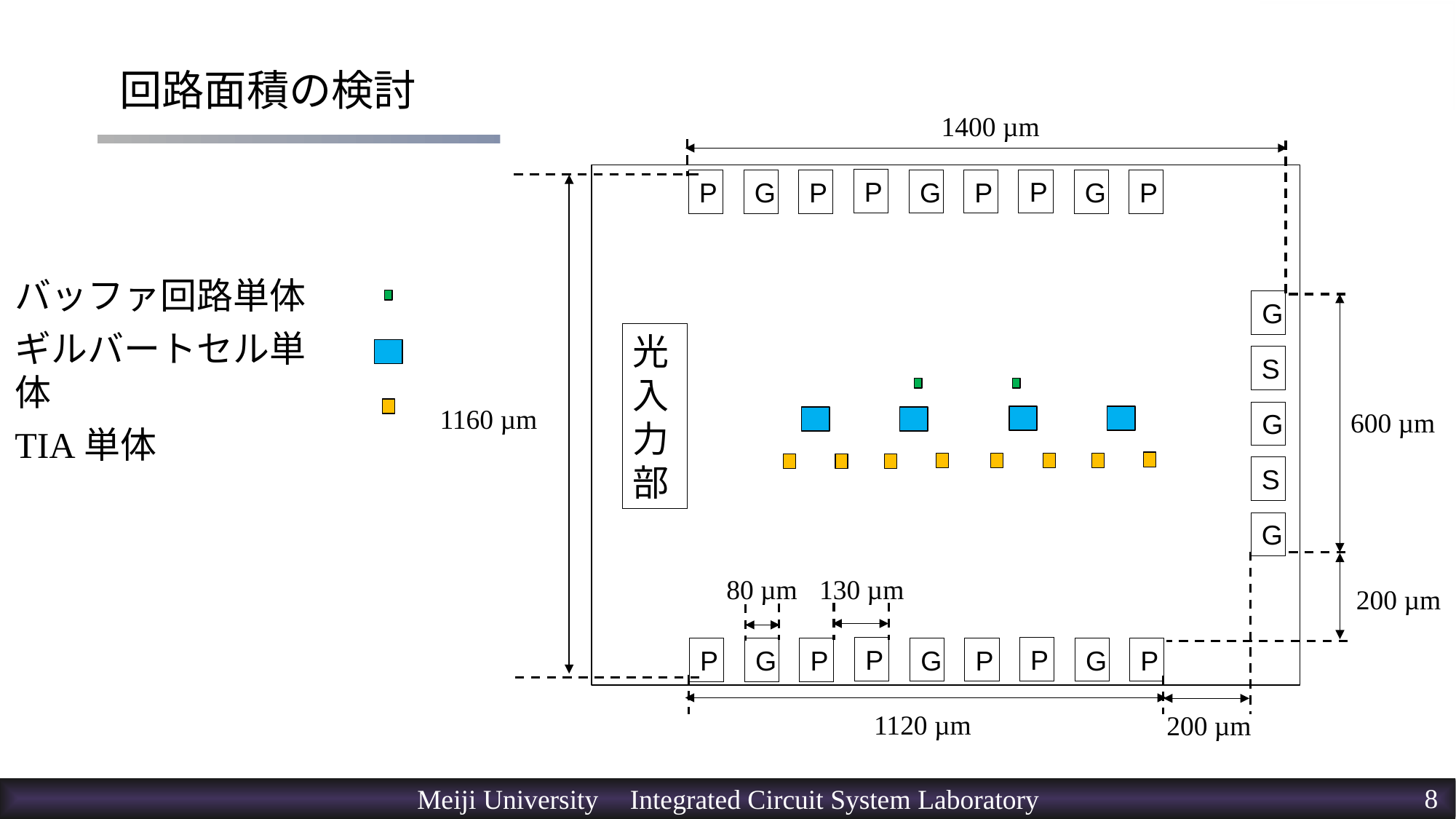

# 回路面積の検討
1400 µm

P
P
G
P
G
P
P
G
P
バッファ回路単体
ギルバートセル単体
TIA単体

G
光入力部

S

1160 µm

600 µm

G

S
G
130 µm
80 µm
200 µm
P
P
G
P
G
P
P
G
P
1120 µm
200 µm